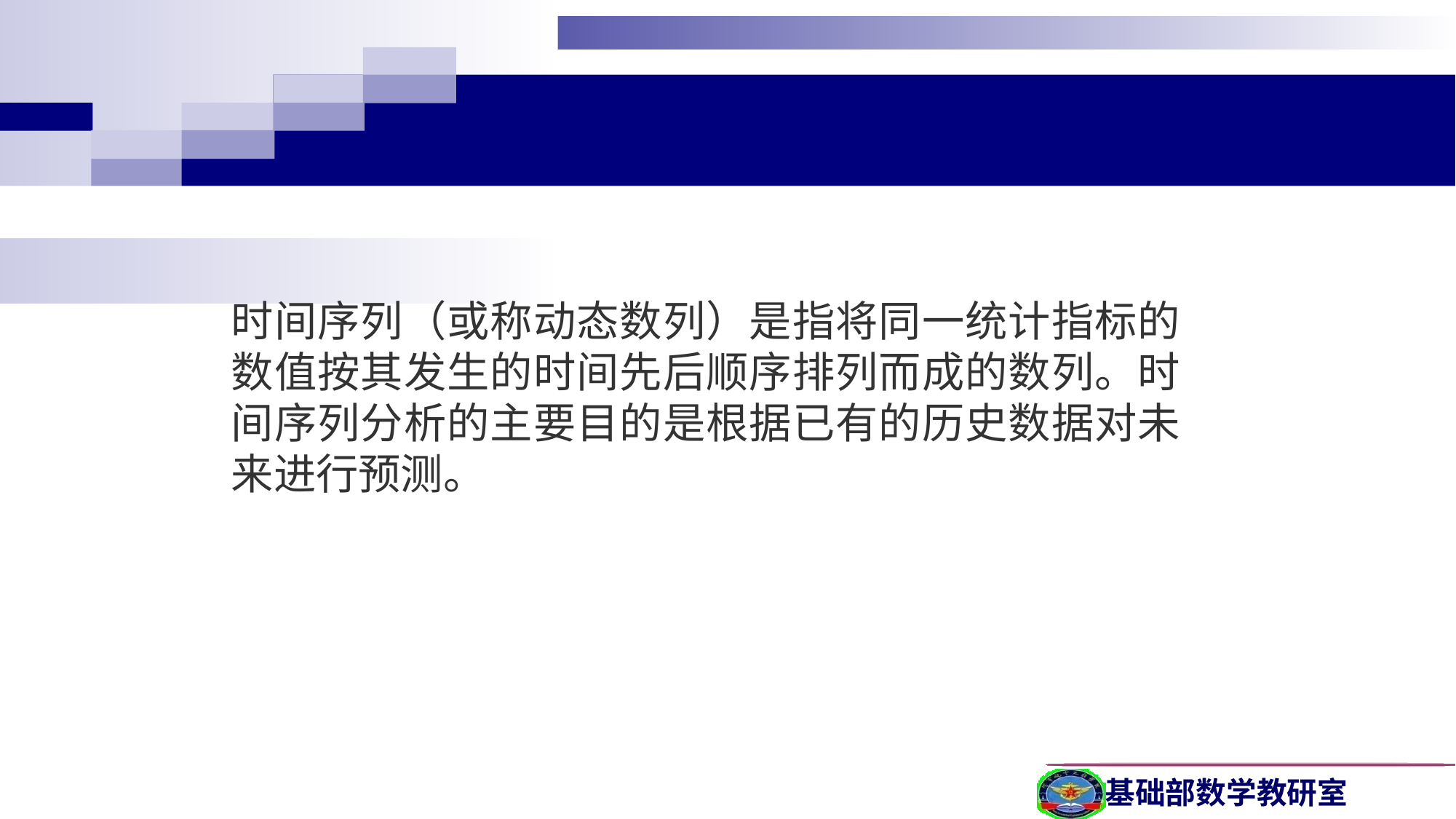

时间序列（或称动态数列）是指将同一统计指标的数值按其发生的时间先后顺序排列而成的数列。时间序列分析的主要目的是根据已有的历史数据对未来进行预测。